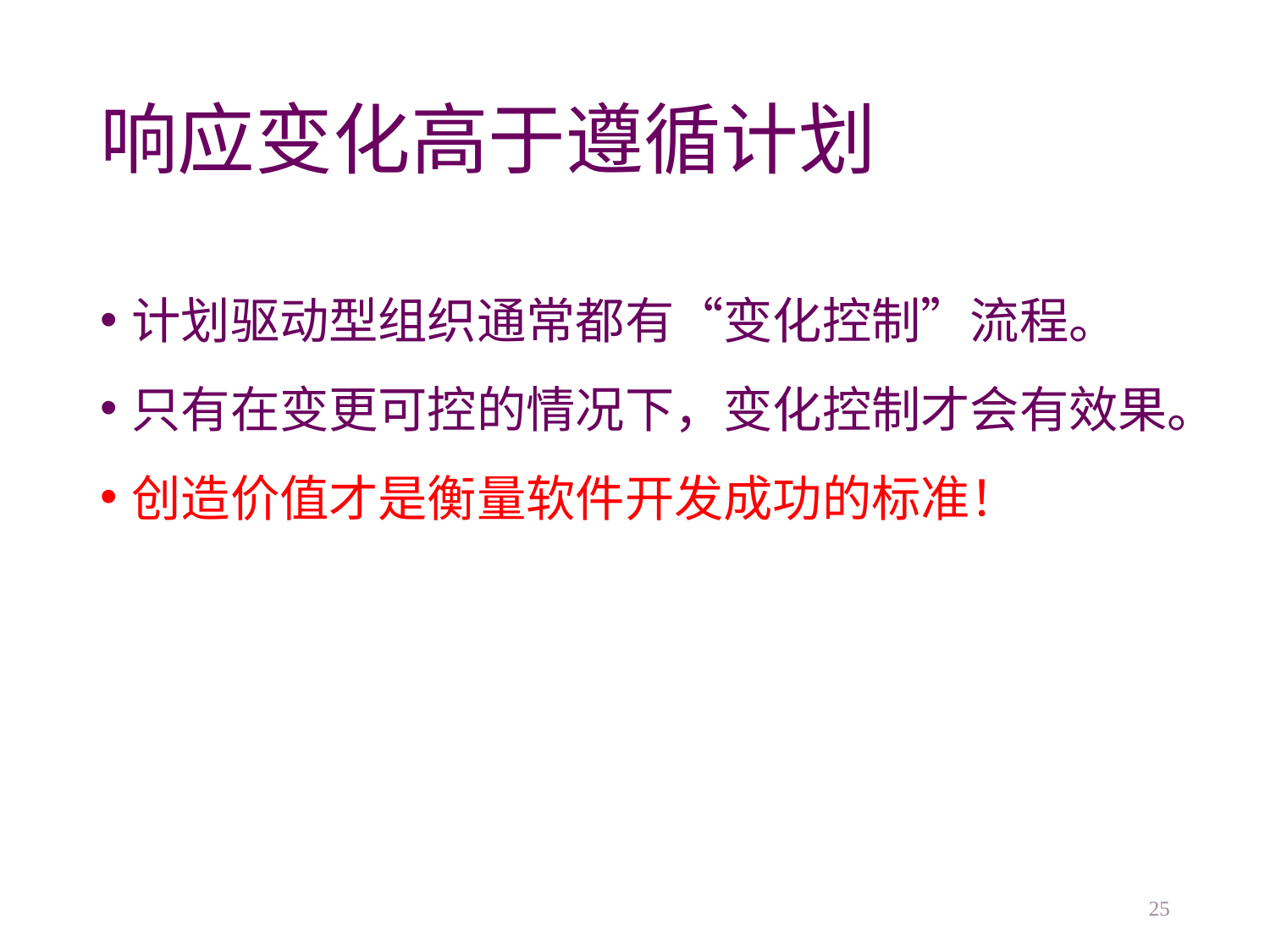

# 响应变化高于遵循计划
计划驱动型组织通常都有“变化控制”流程。
只有在变更可控的情况下，变化控制才会有效果。
创造价值才是衡量软件开发成功的标准！
25